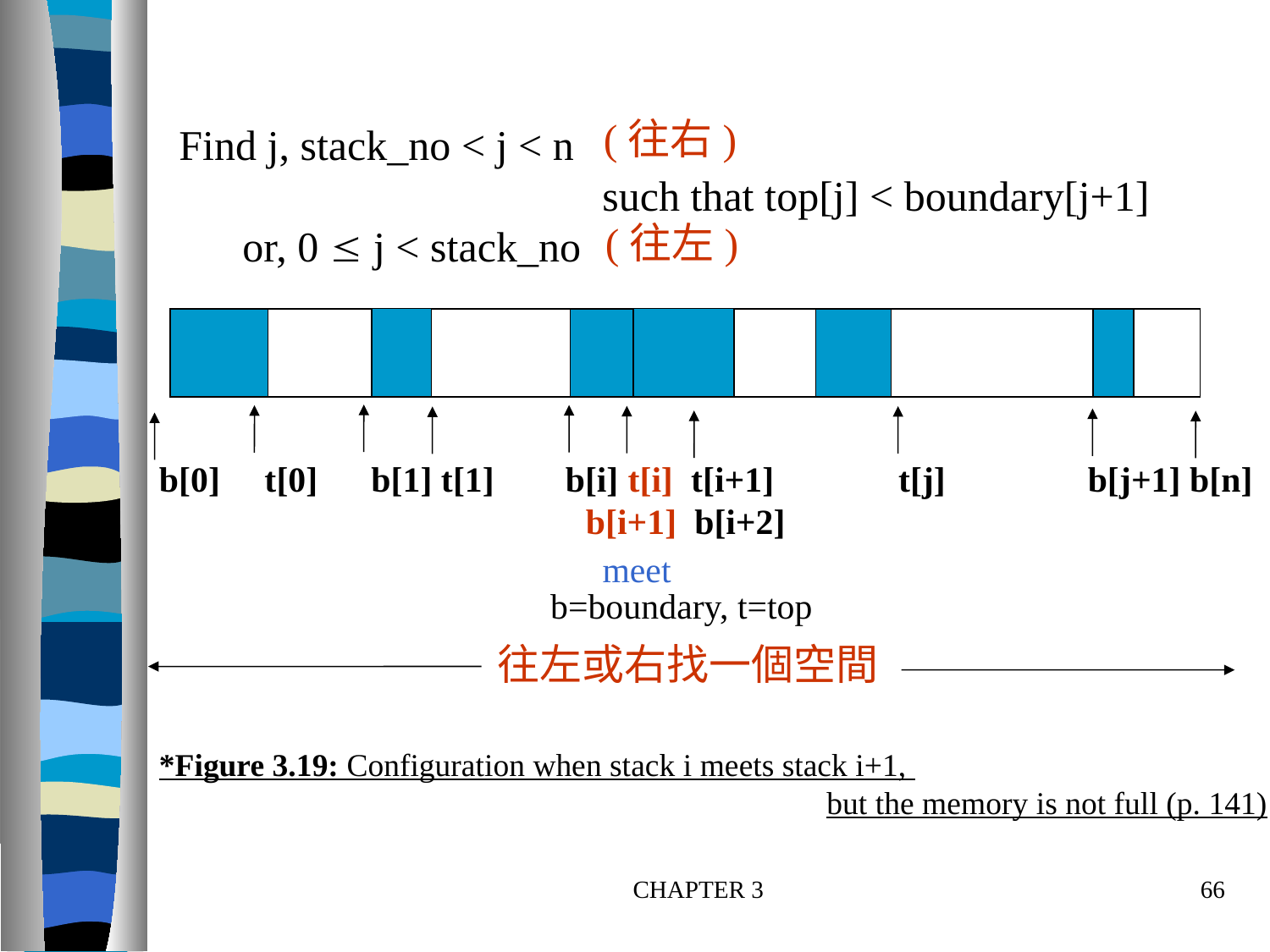

(往右)
Find j, stack_no < j < n
      			    such that top[j] < boundary[j+1]
      or, 0 ≤ j < stack_no
(往左)

b[0]     t[0]      b[1] t[1]        b[i] t[i]  t[i+1]              t[j]                b[j+1] b[n]
                                                b[i+1]  b[i+2]

                                            b=boundary, t=top

*Figure 3.19: Configuration when stack i meets stack i+1,
                                                                                   but the memory is not full (p. 141)
meet
往左或右找一個空間

CHAPTER 3
66